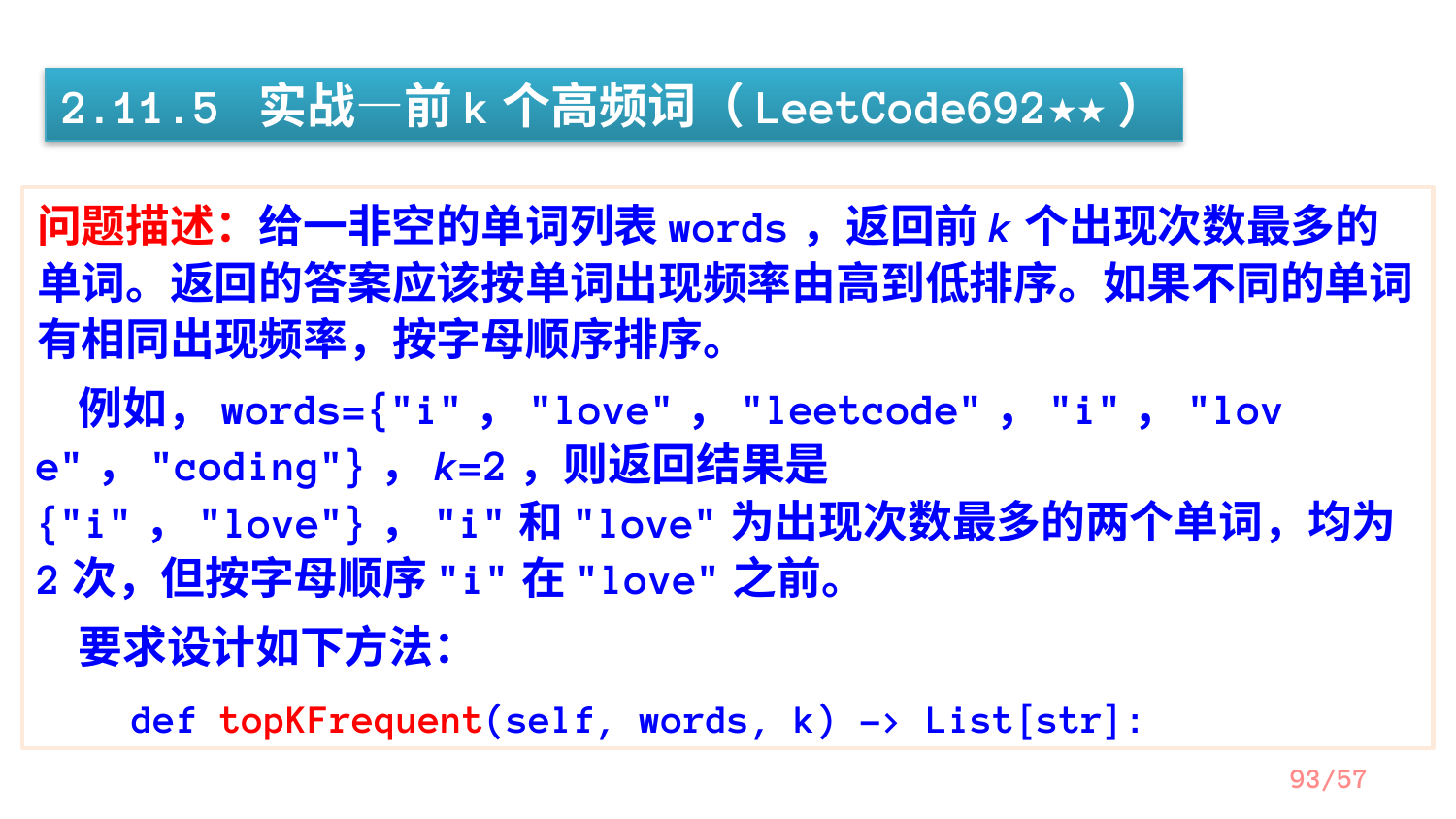

2.11.5 实战—前k个高频词（LeetCode692★★）
问题描述：给一非空的单词列表words，返回前k个出现次数最多的单词。返回的答案应该按单词出现频率由高到低排序。如果不同的单词有相同出现频率，按字母顺序排序。
   例如，words={"i"，"love"，"leetcode"，"i"，"love"，"coding"}，k=2，则返回结果是{"i"，"love"}，"i"和"love"为出现次数最多的两个单词，均为2次，但按字母顺序"i"在"love"之前。
   要求设计如下方法：
 def topKFrequent(self, words, k) -> List[str]:
93/57